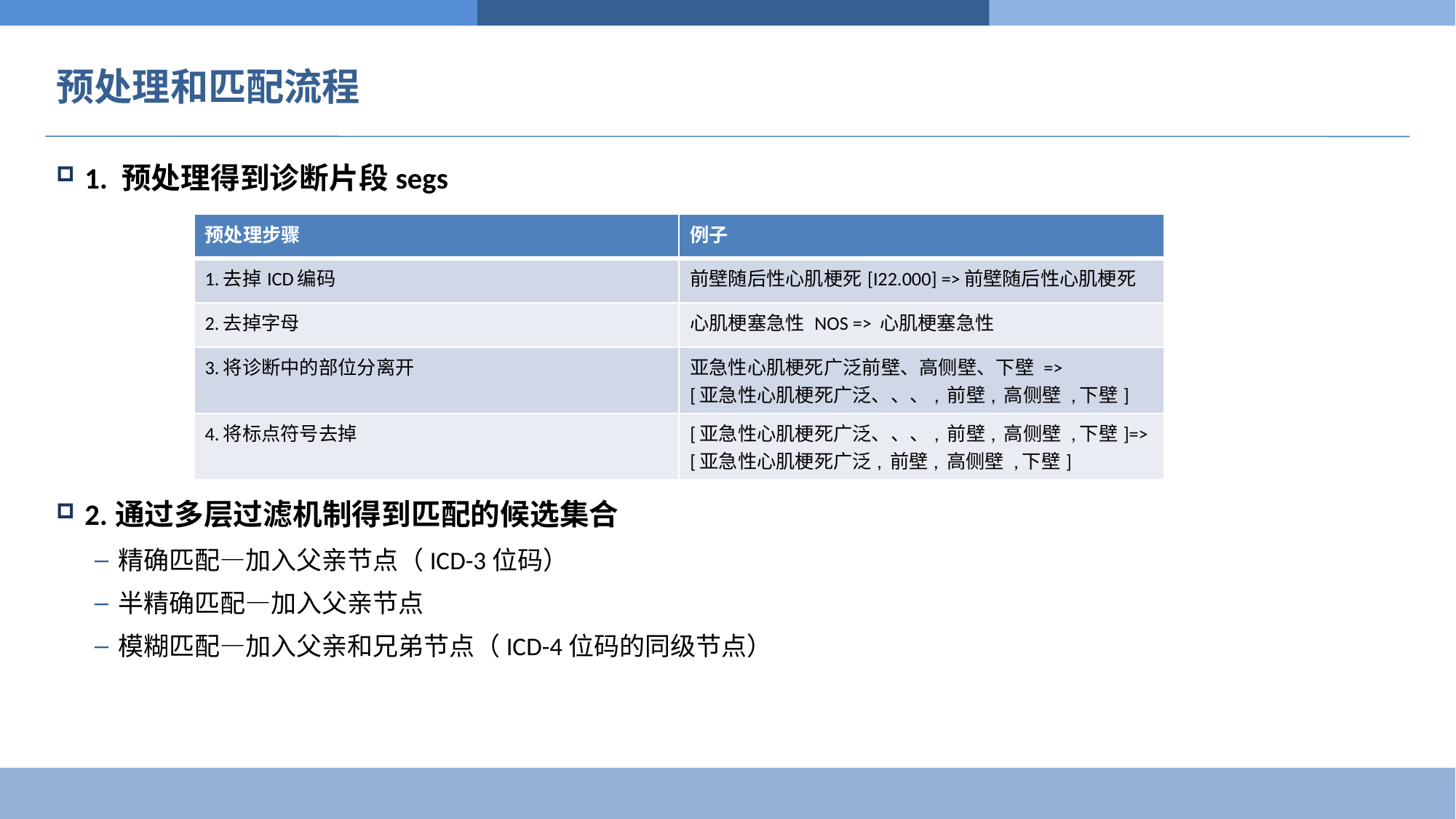

# 预处理和匹配流程
1. 预处理得到诊断片段segs

2.通过多层过滤机制得到匹配的候选集合
精确匹配—加入父亲节点（ICD-3位码）
半精确匹配—加入父亲节点
模糊匹配—加入父亲和兄弟节点（ICD-4位码的同级节点）

| 预处理步骤 | 例子 |
| --- | --- |
| 1.去掉ICD编码 | 前壁随后性心肌梗死[I22.000] =>前壁随后性心肌梗死 |
| 2.去掉字母 | 心肌梗塞急性 NOS => 心肌梗塞急性 |
| 3.将诊断中的部位分离开 | 亚急性心肌梗死广泛前壁、高侧壁、下壁 => [亚急性心肌梗死广泛、、、, 前壁, 高侧壁 ,下壁] |
| 4.将标点符号去掉 | [亚急性心肌梗死广泛、、、, 前壁, 高侧壁 ,下壁]=> [亚急性心肌梗死广泛, 前壁, 高侧壁 ,下壁] |